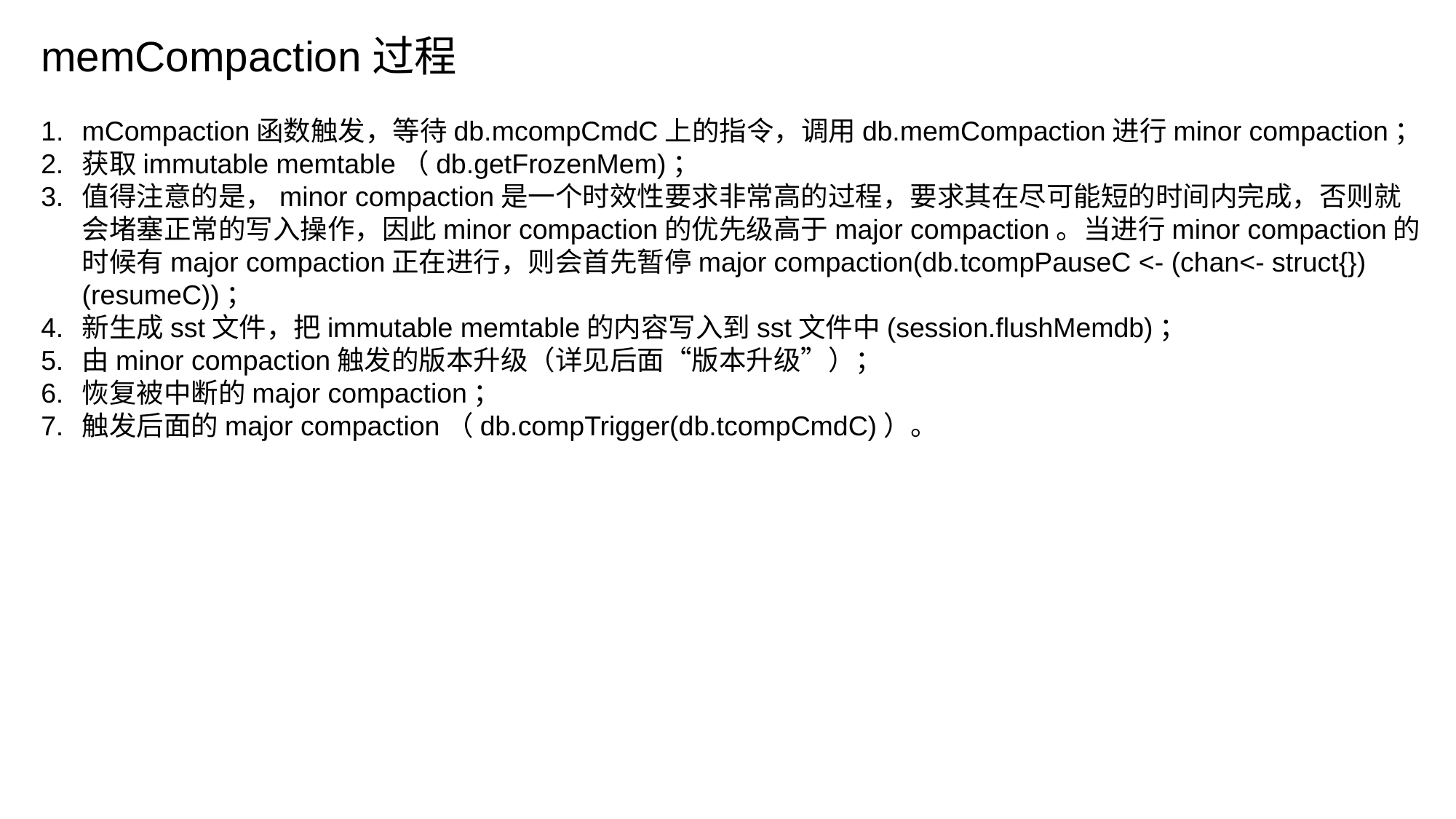

memCompaction过程
mCompaction函数触发，等待db.mcompCmdC上的指令，调用db.memCompaction进行minor compaction；
获取immutable memtable（db.getFrozenMem)；
值得注意的是，minor compaction是一个时效性要求非常高的过程，要求其在尽可能短的时间内完成，否则就会堵塞正常的写入操作，因此minor compaction的优先级高于major compaction。当进行minor compaction的时候有major compaction正在进行，则会首先暂停major compaction(db.tcompPauseC <- (chan<- struct{})(resumeC))；
新生成sst文件，把immutable memtable的内容写入到sst文件中(session.flushMemdb)；
由minor compaction触发的版本升级（详见后面“版本升级”）；
恢复被中断的major compaction；
触发后面的major compaction（db.compTrigger(db.tcompCmdC)）。